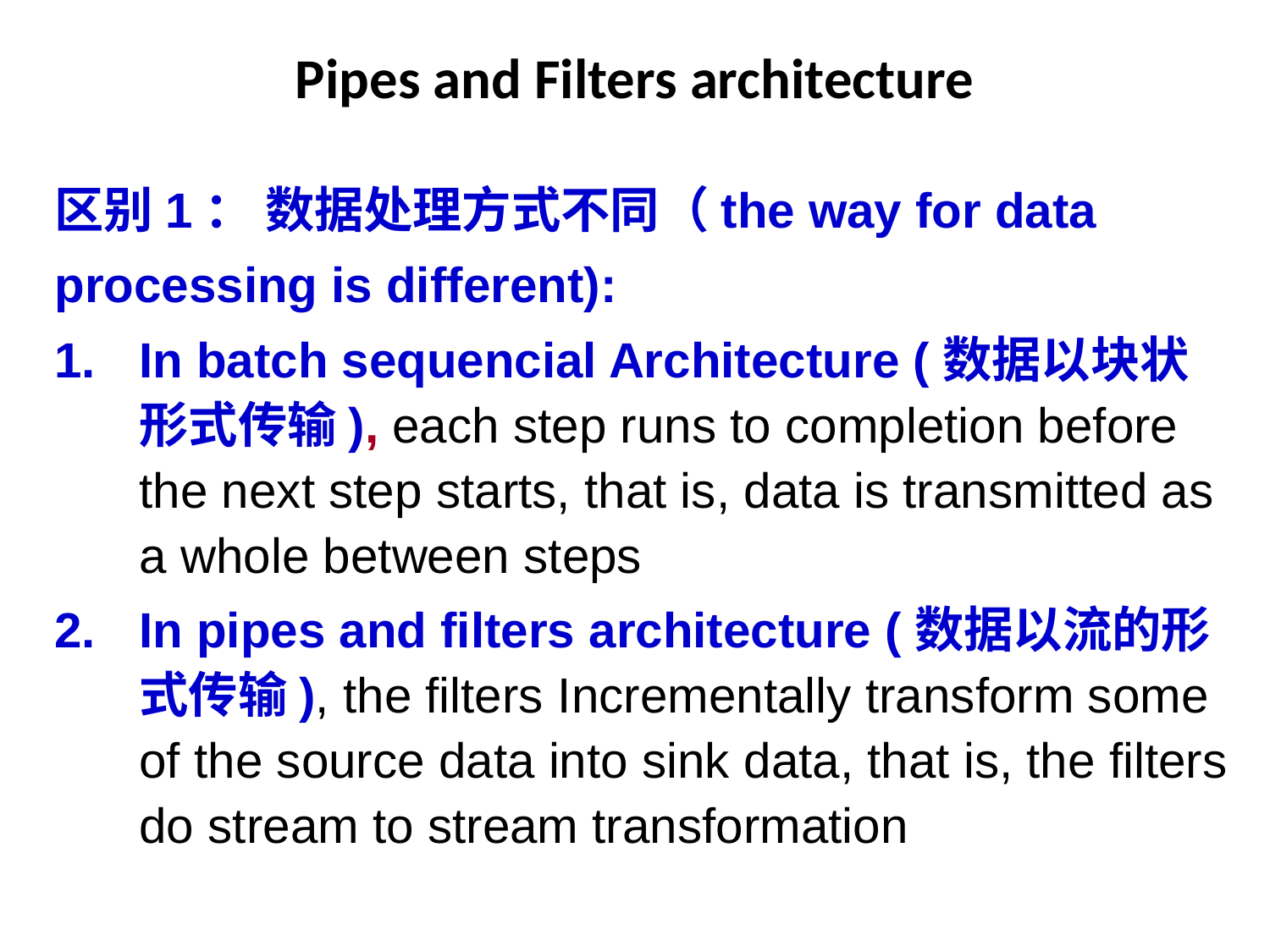

Pipes and Filters architecture
区别1： 数据处理方式不同（the way for data
processing is different):
In batch sequencial Architecture (数据以块状形式传输), each step runs to completion before the next step starts, that is, data is transmitted as a whole between steps
In pipes and filters architecture (数据以流的形式传输), the filters Incrementally transform some of the source data into sink data, that is, the filters do stream to stream transformation